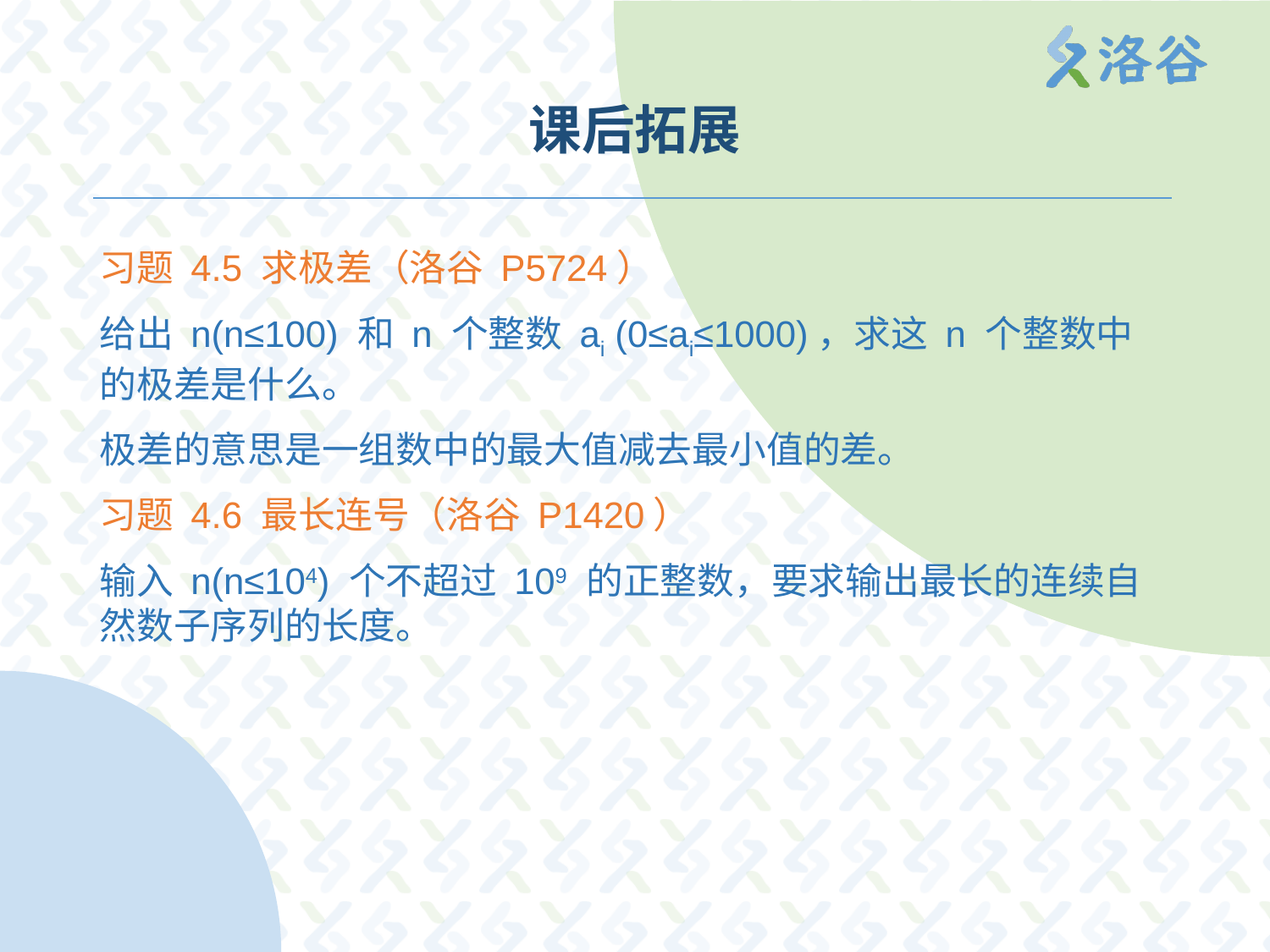

# 课后拓展
习题 4.5 求极差（洛谷 P5724）
给出 n(n≤100) 和 n 个整数 ai (0≤ai≤1000)，求这 n 个整数中的极差是什么。
极差的意思是一组数中的最大值减去最小值的差。
习题 4.6 最长连号（洛谷 P1420）
输入 n(n≤104) 个不超过 109 的正整数，要求输出最长的连续自然数子序列的长度。